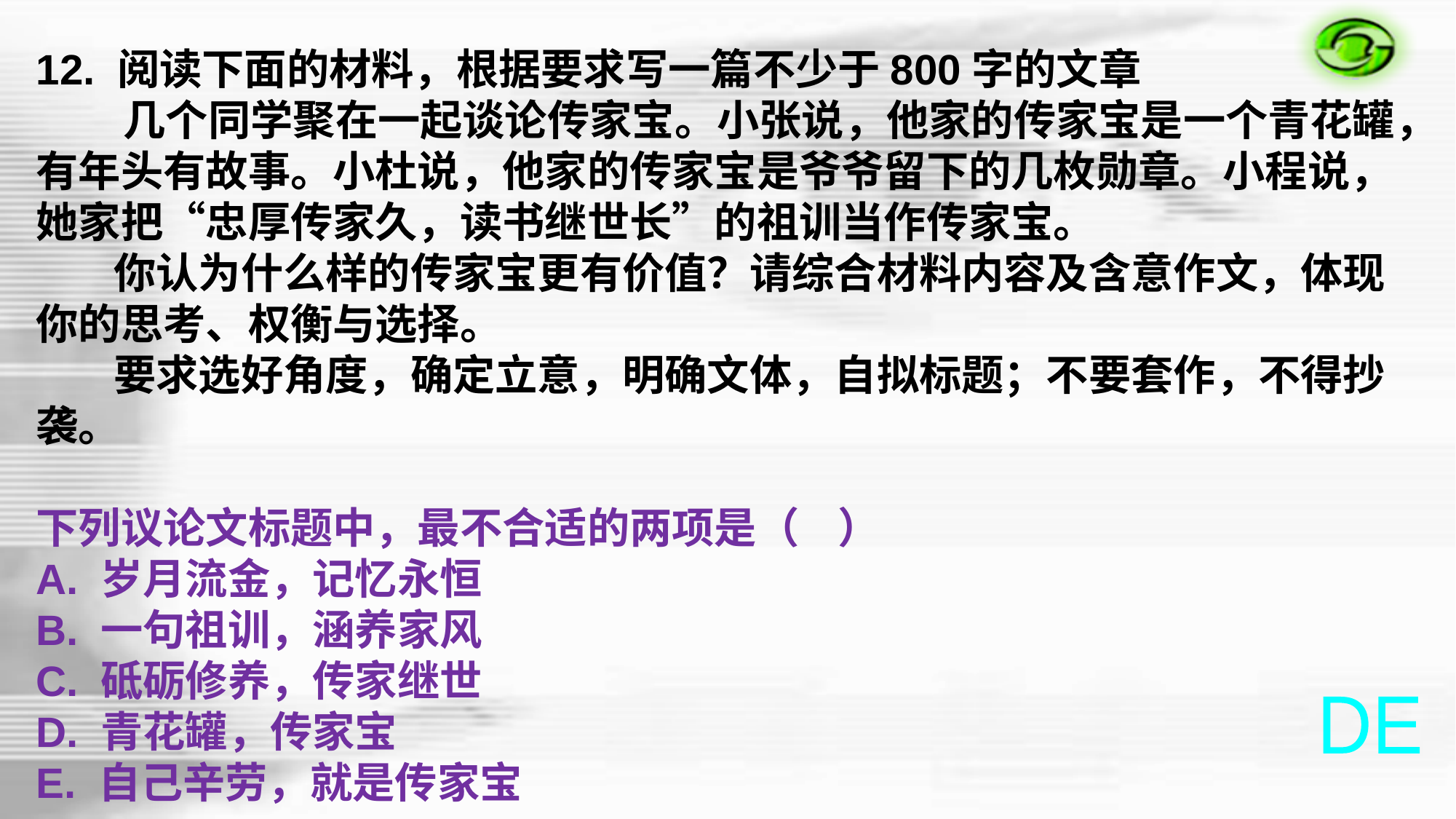

12. 阅读下面的材料，根据要求写一篇不少于800字的文章
        几个同学聚在一起谈论传家宝。小张说，他家的传家宝是一个青花罐，有年头有故事。小杜说，他家的传家宝是爷爷留下的几枚勋章。小程说，她家把“忠厚传家久，读书继世长”的祖训当作传家宝。
       你认为什么样的传家宝更有价值？请综合材料内容及含意作文，体现你的思考、权衡与选择。
       要求选好角度，确定立意，明确文体，自拟标题；不要套作，不得抄袭。

下列议论文标题中，最不合适的两项是（    ）
A. 岁月流金，记忆永恒
B. 一句祖训，涵养家风
C. 砥砺修养，传家继世
D. 青花罐，传家宝
E. 自己辛劳，就是传家宝
DE